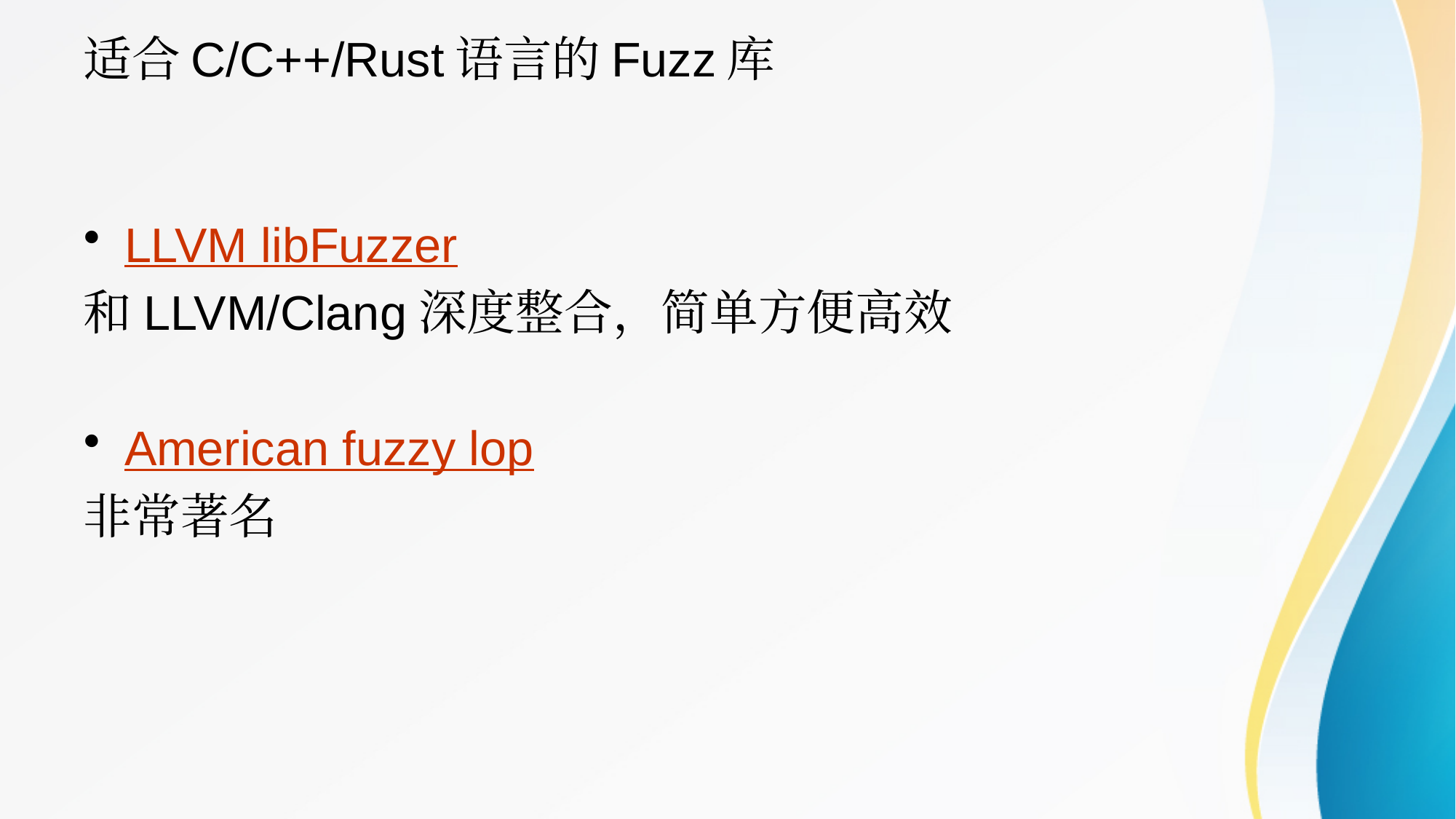

# 适合C/C++/Rust语言的Fuzz库

LLVM libFuzzer
和LLVM/Clang深度整合，简单方便高效

American fuzzy lop
非常著名